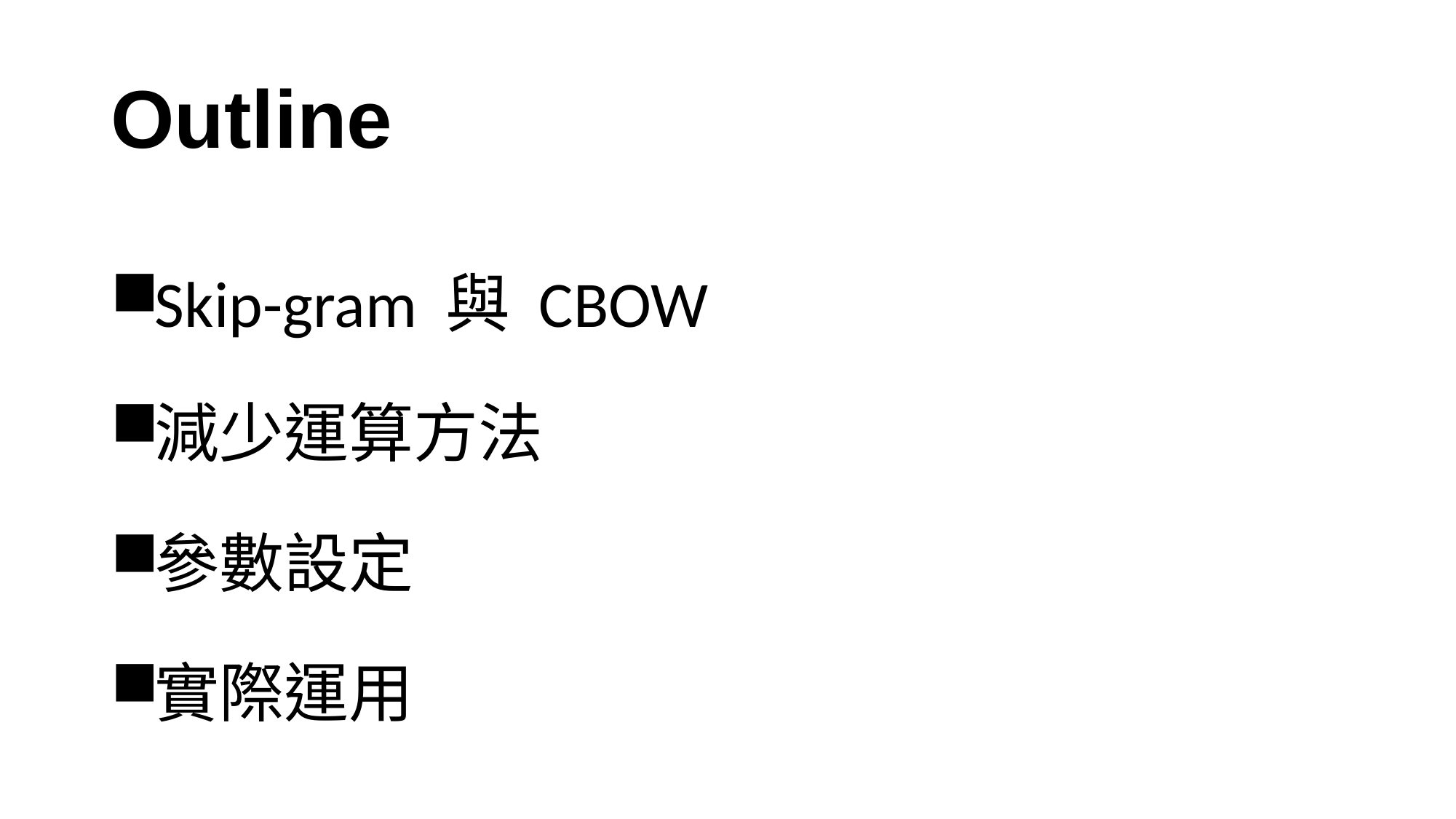

# Outline
Skip-gram 與 CBOW
減少運算方法
參數設定
實際運用